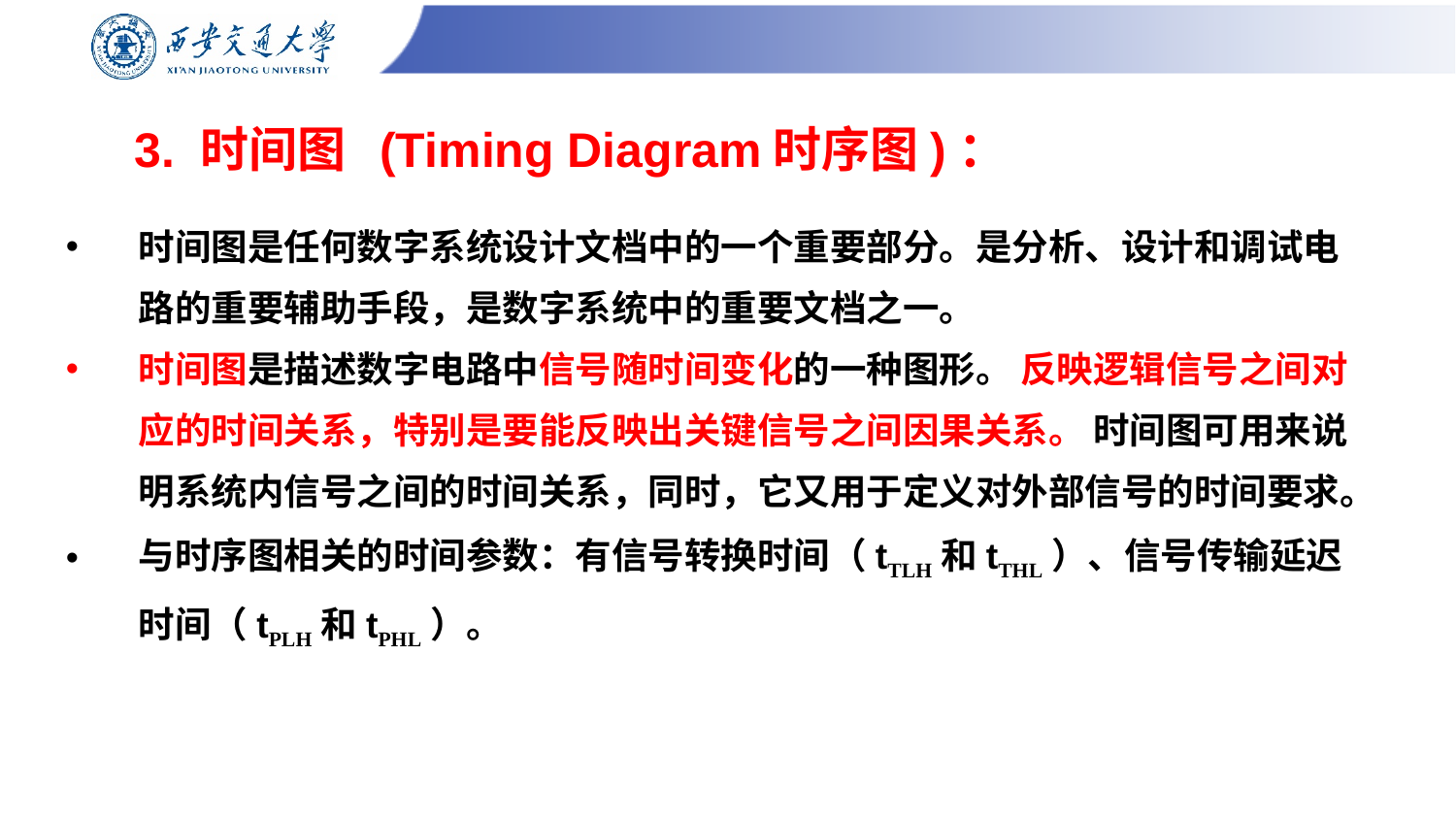

3. 时间图  (Timing Diagram时序图)：

时间图是任何数字系统设计文档中的一个重要部分。是分析、设计和调试电路的重要辅助手段，是数字系统中的重要文档之一。
时间图是描述数字电路中信号随时间变化的一种图形。 反映逻辑信号之间对应的时间关系，特别是要能反映出关键信号之间因果关系。 时间图可用来说明系统内信号之间的时间关系，同时，它又用于定义对外部信号的时间要求。
与时序图相关的时间参数：有信号转换时间（tTLH和tTHL）、信号传输延迟时间（tPLH和tPHL）。